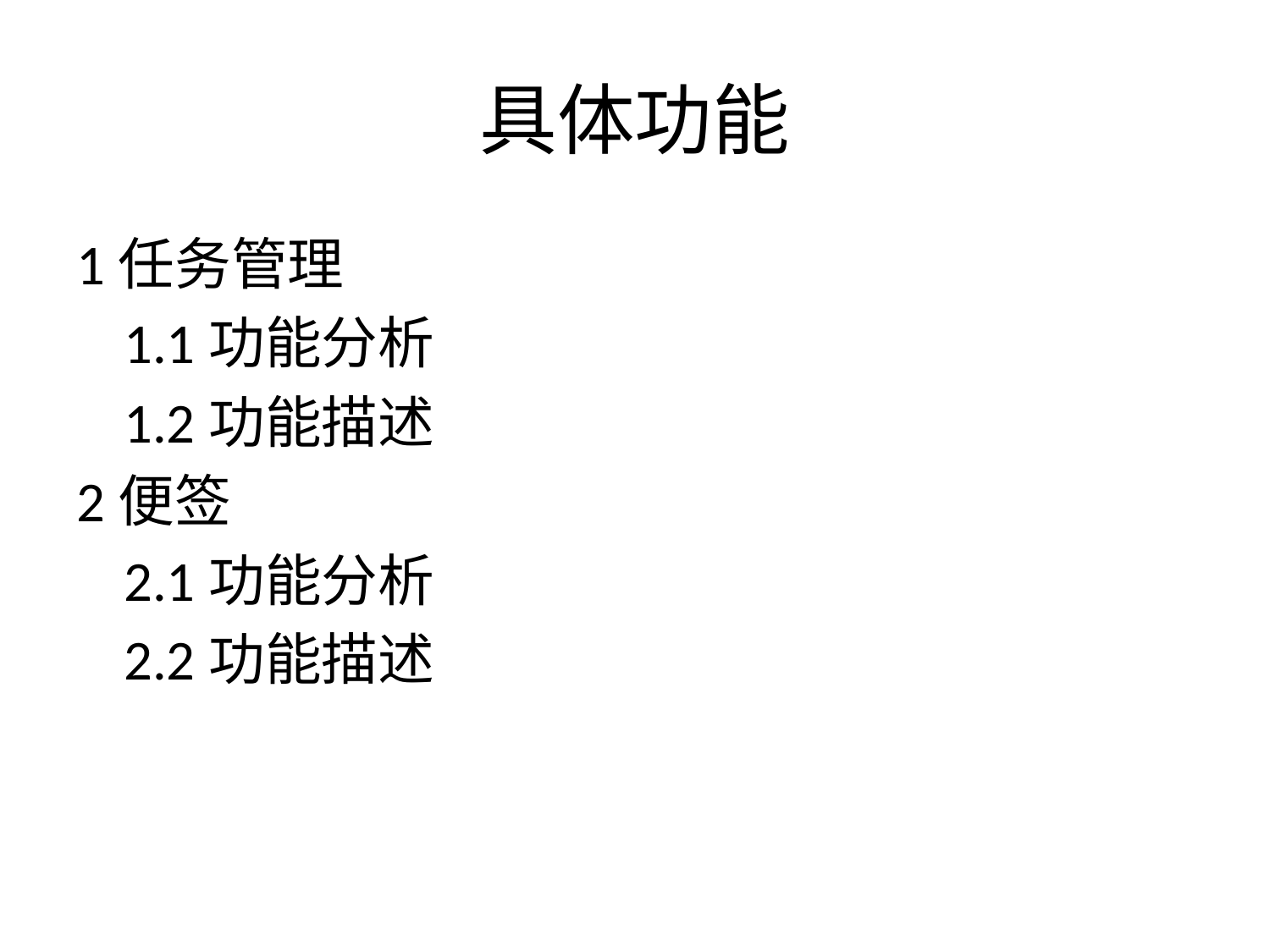

# 具体功能
1任务管理
	1.1功能分析
	1.2功能描述
2便签
	2.1功能分析
	2.2功能描述